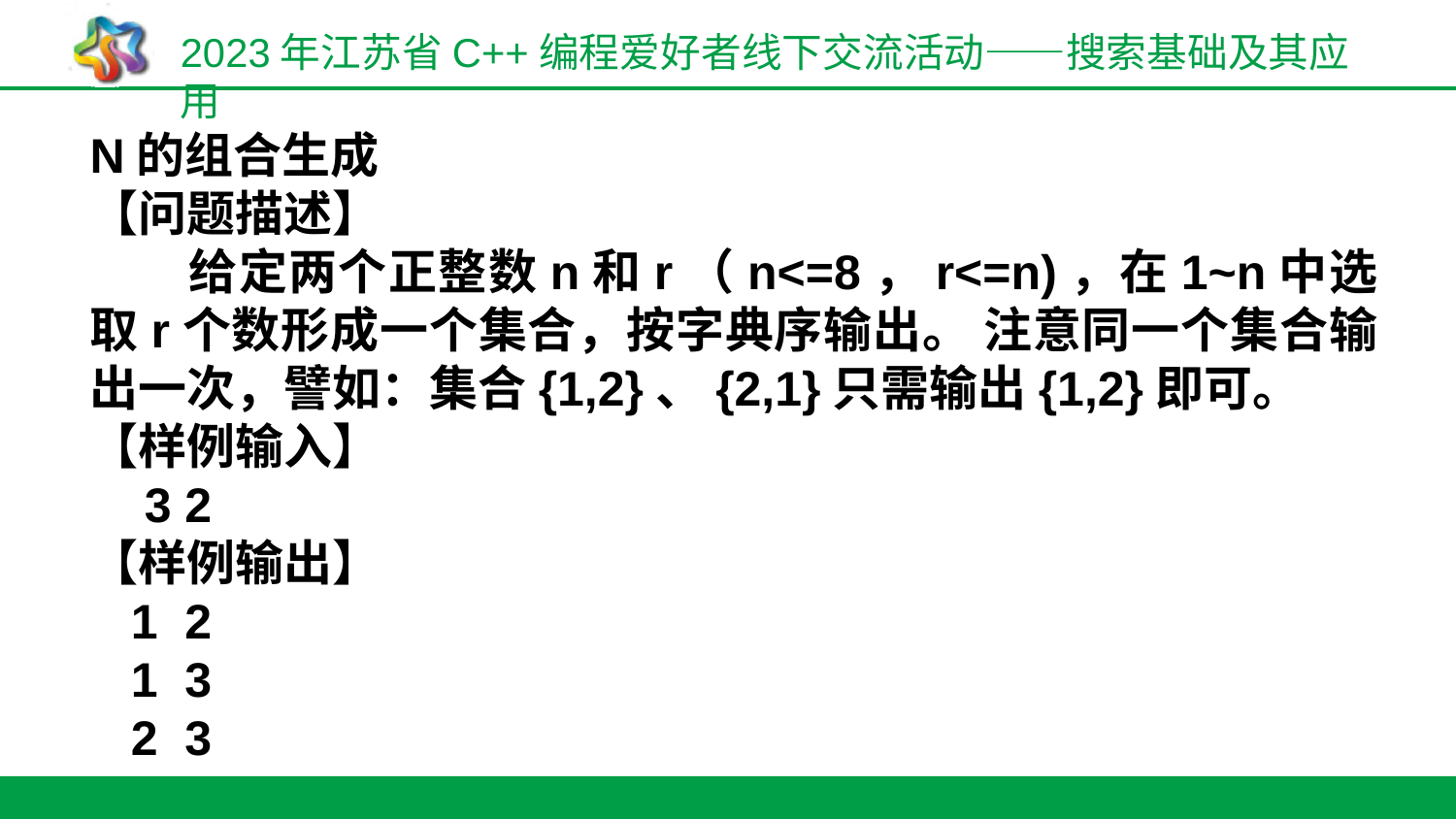

N的组合生成
【问题描述】
       给定两个正整数n和r（n<=8，r<=n)，在1~n中选取r个数形成一个集合，按字典序输出。 注意同一个集合输出一次，譬如：集合{1,2}、{2,1}只需输出{1,2}即可。
【样例输入】
    3 2
【样例输出】
   1  2
   1  3
   2  3